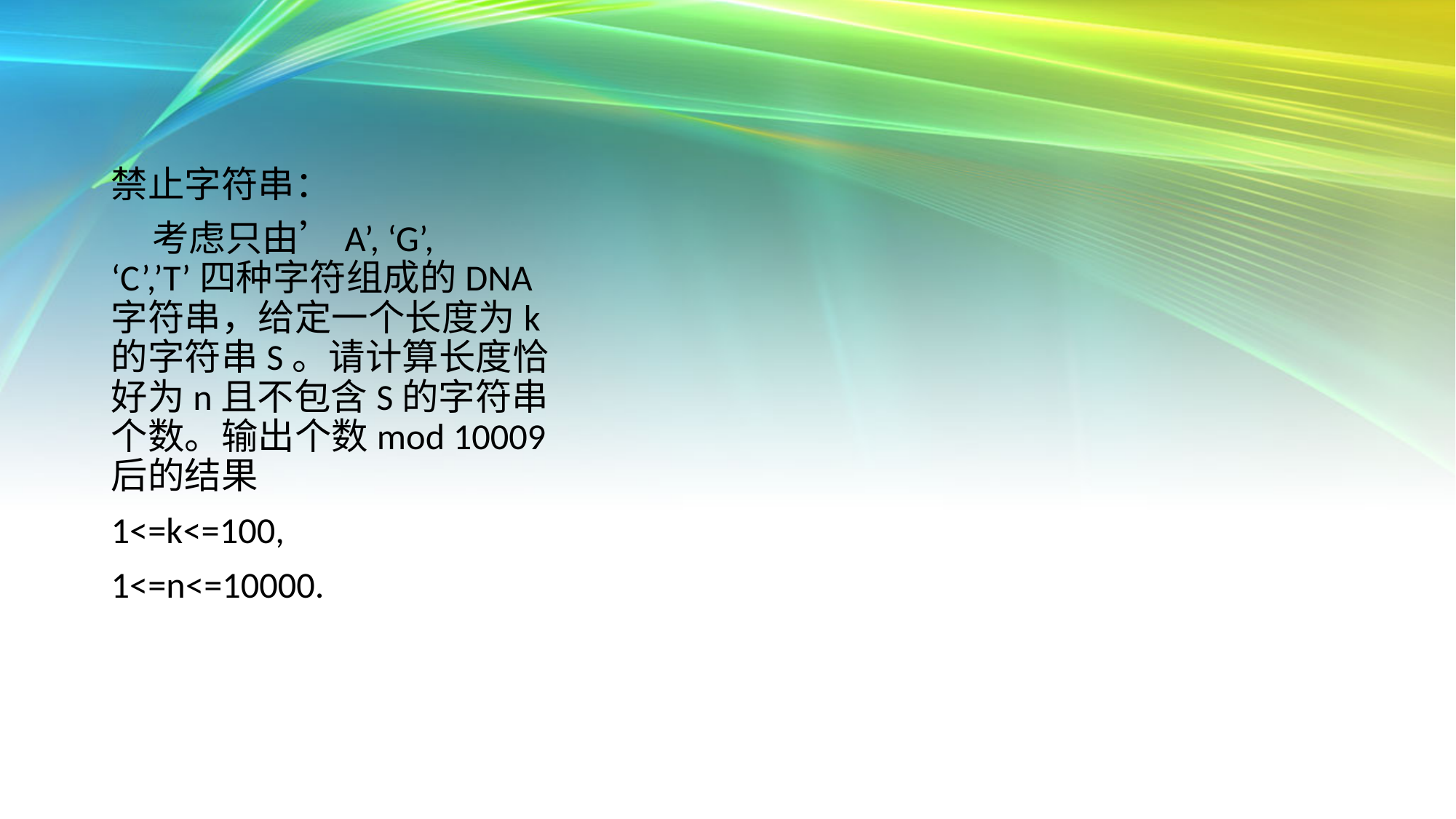

禁止字符串：
    考虑只由’A’, ‘G’, ‘C’,’T’四种字符组成的DNA字符串，给定一个长度为k的字符串S。请计算长度恰好为n且不包含S的字符串个数。输出个数mod 10009后的结果
1<=k<=100,
1<=n<=10000.